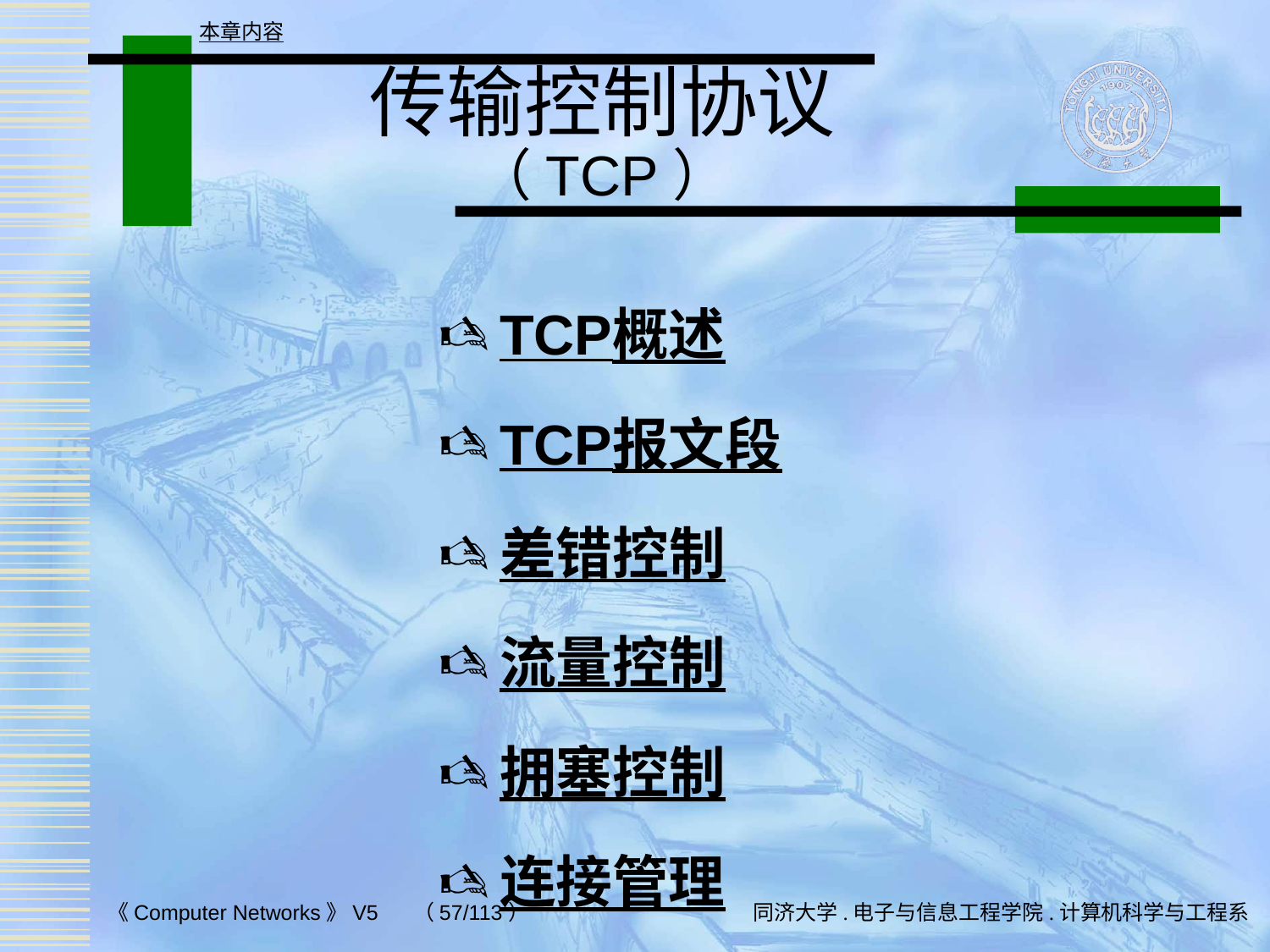

本章内容
# 传输控制协议 （TCP）
TCP概述
TCP报文段
差错控制
流量控制
拥塞控制
连接管理